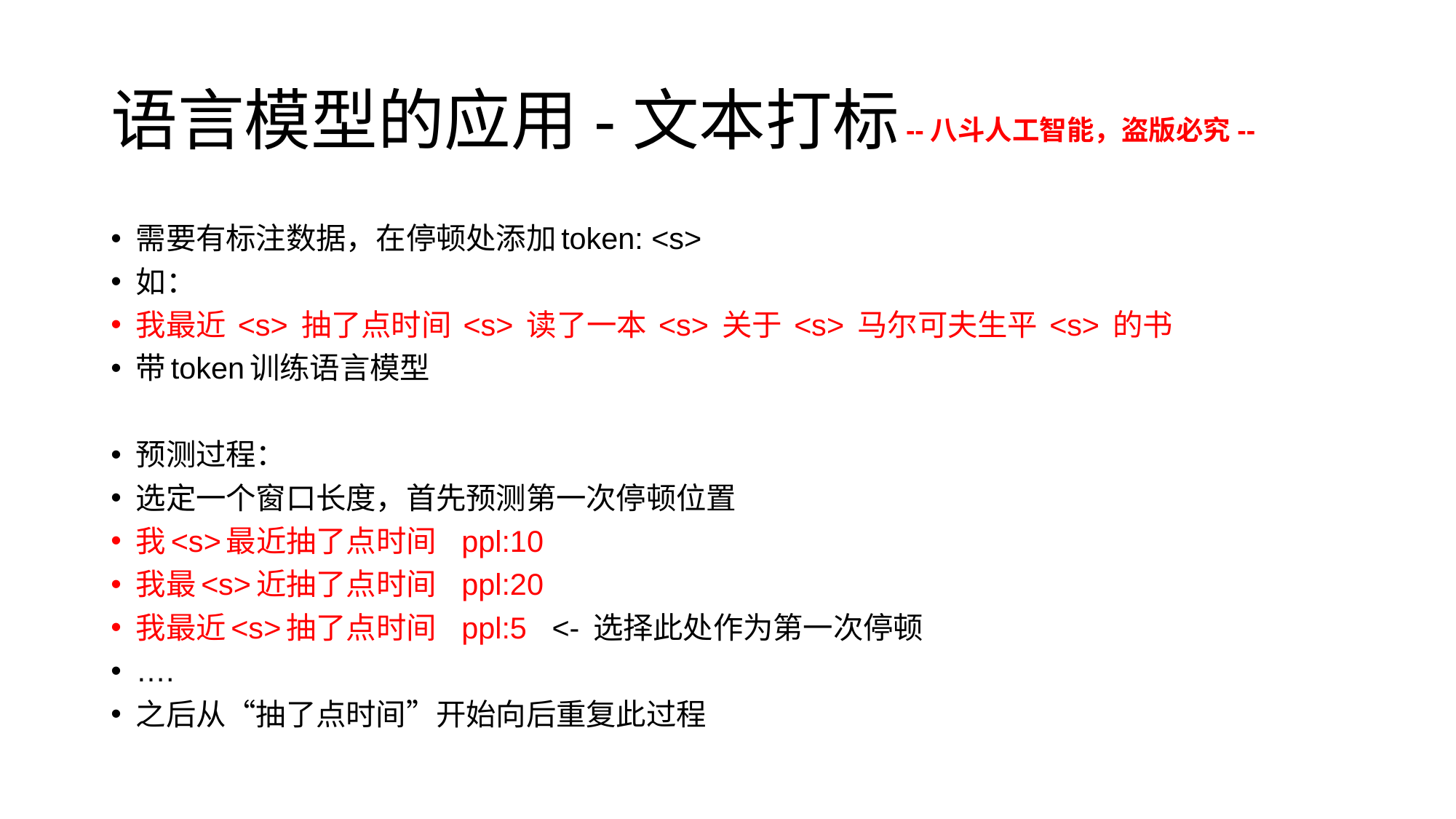

# 语言模型的应用-文本打标
--八斗人工智能，盗版必究--
需要有标注数据，在停顿处添加token: <s>
如：
我最近 <s> 抽了点时间 <s> 读了一本 <s> 关于 <s> 马尔可夫生平 <s> 的书
带token训练语言模型

预测过程：
选定一个窗口长度，首先预测第一次停顿位置
我<s>最近抽了点时间   ppl:10
我最<s>近抽了点时间   ppl:20
我最近<s>抽了点时间   ppl:5   <- 选择此处作为第一次停顿
….
之后从“抽了点时间”开始向后重复此过程